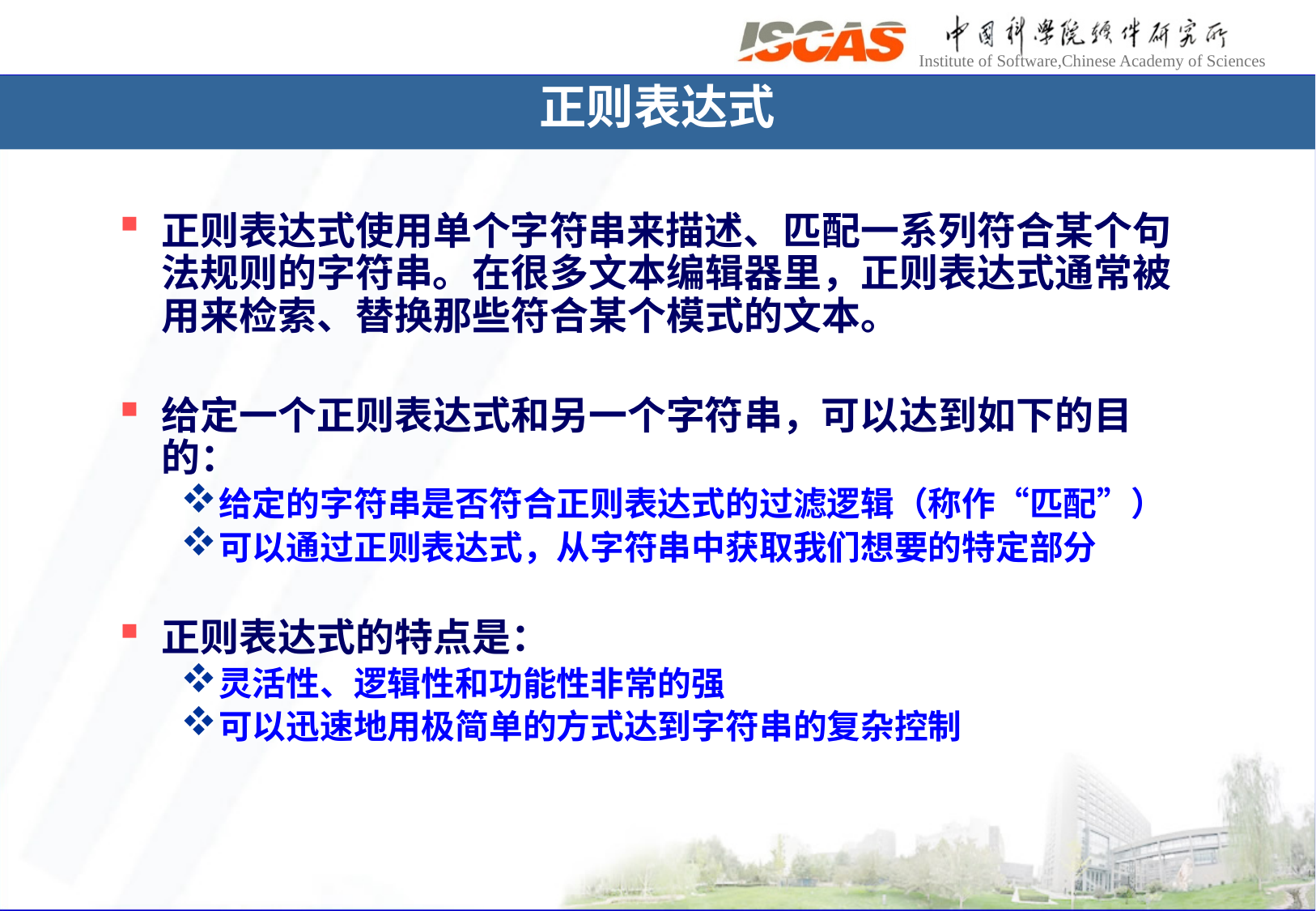

正则表达式
正则表达式使用单个字符串来描述、匹配一系列符合某个句法规则的字符串。在很多文本编辑器里，正则表达式通常被用来检索、替换那些符合某个模式的文本。

给定一个正则表达式和另一个字符串，可以达到如下的目的：
给定的字符串是否符合正则表达式的过滤逻辑（称作“匹配”）
可以通过正则表达式，从字符串中获取我们想要的特定部分

正则表达式的特点是：
灵活性、逻辑性和功能性非常的强
可以迅速地用极简单的方式达到字符串的复杂控制